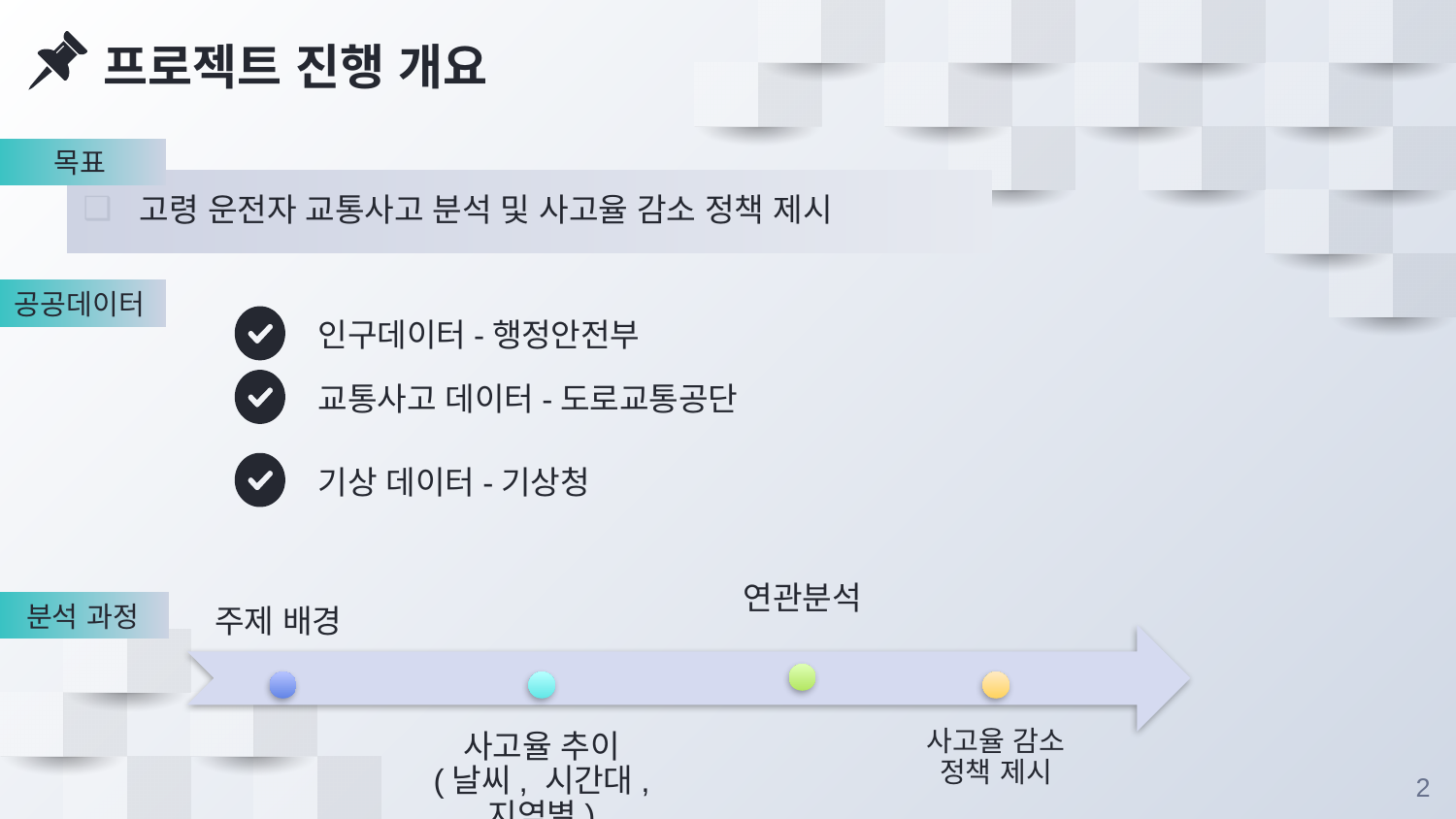

# 프로젝트 진행 개요

목표
고령 운전자 교통사고 분석 및 사고율 감소 정책 제시
공공데이터

인구데이터-행정안전부

교통사고 데이터-도로교통공단

기상 데이터-기상청
주제 배경
사고율 추이
(날씨, 시간대, 지역별)
연관분석
사고율 감소
정책 제시
분석 과정
2